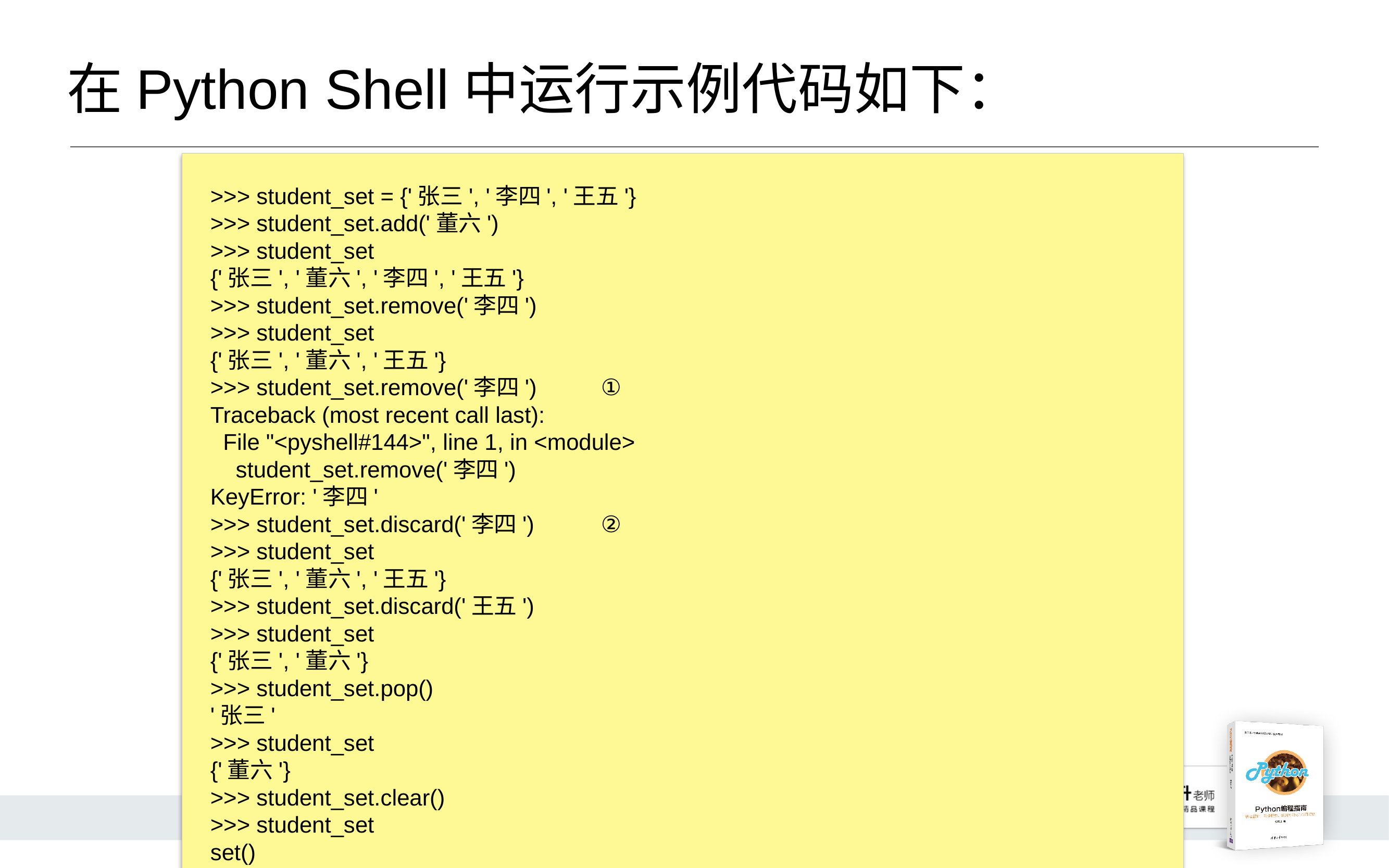

# 在Python Shell中运行示例代码如下：
>>> student_set = {'张三', '李四', '王五'}
>>> student_set.add('董六')
>>> student_set
{'张三', '董六', '李四', '王五'}
>>> student_set.remove('李四')
>>> student_set
{'张三', '董六', '王五'}
>>> student_set.remove('李四')	①
Traceback (most recent call last):
  File "<pyshell#144>", line 1, in <module>
    student_set.remove('李四')
KeyError: '李四'
>>> student_set.discard('李四')	②
>>> student_set
{'张三', '董六', '王五'}
>>> student_set.discard('王五')
>>> student_set
{'张三', '董六'}
>>> student_set.pop()
'张三'
>>> student_set
{'董六'}
>>> student_set.clear()
>>> student_set
set()